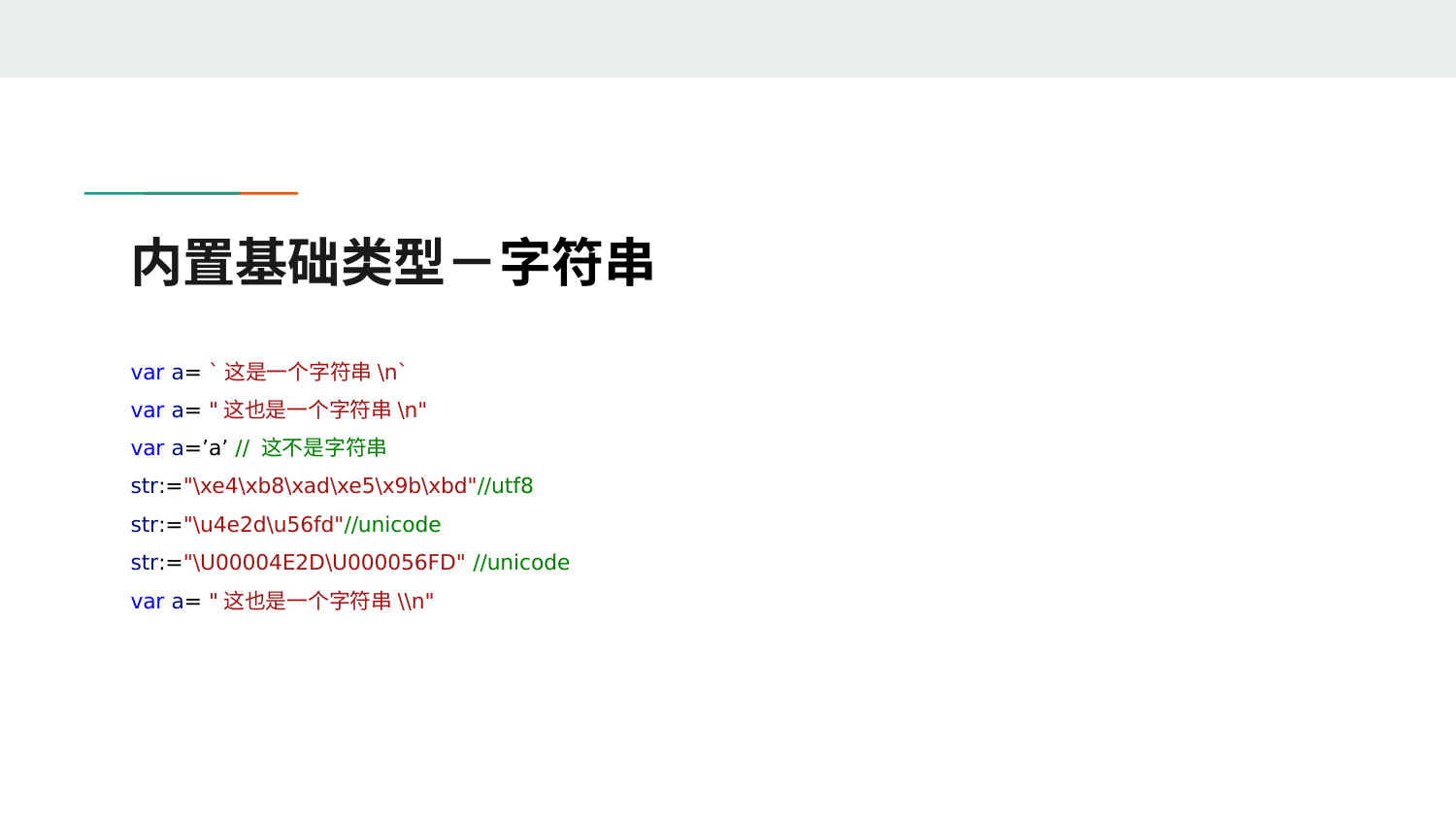

# 内置基础类型－字符串
var a= `这是一个字符串\n`
var a= "这也是一个字符串\n"
var a=’a’ // 这不是字符串
str:="\xe4\xb8\xad\xe5\x9b\xbd"//utf8
str:="\u4e2d\u56fd"//unicode
str:="\U00004E2D\U000056FD" //unicode
var a= "这也是一个字符串\\n"